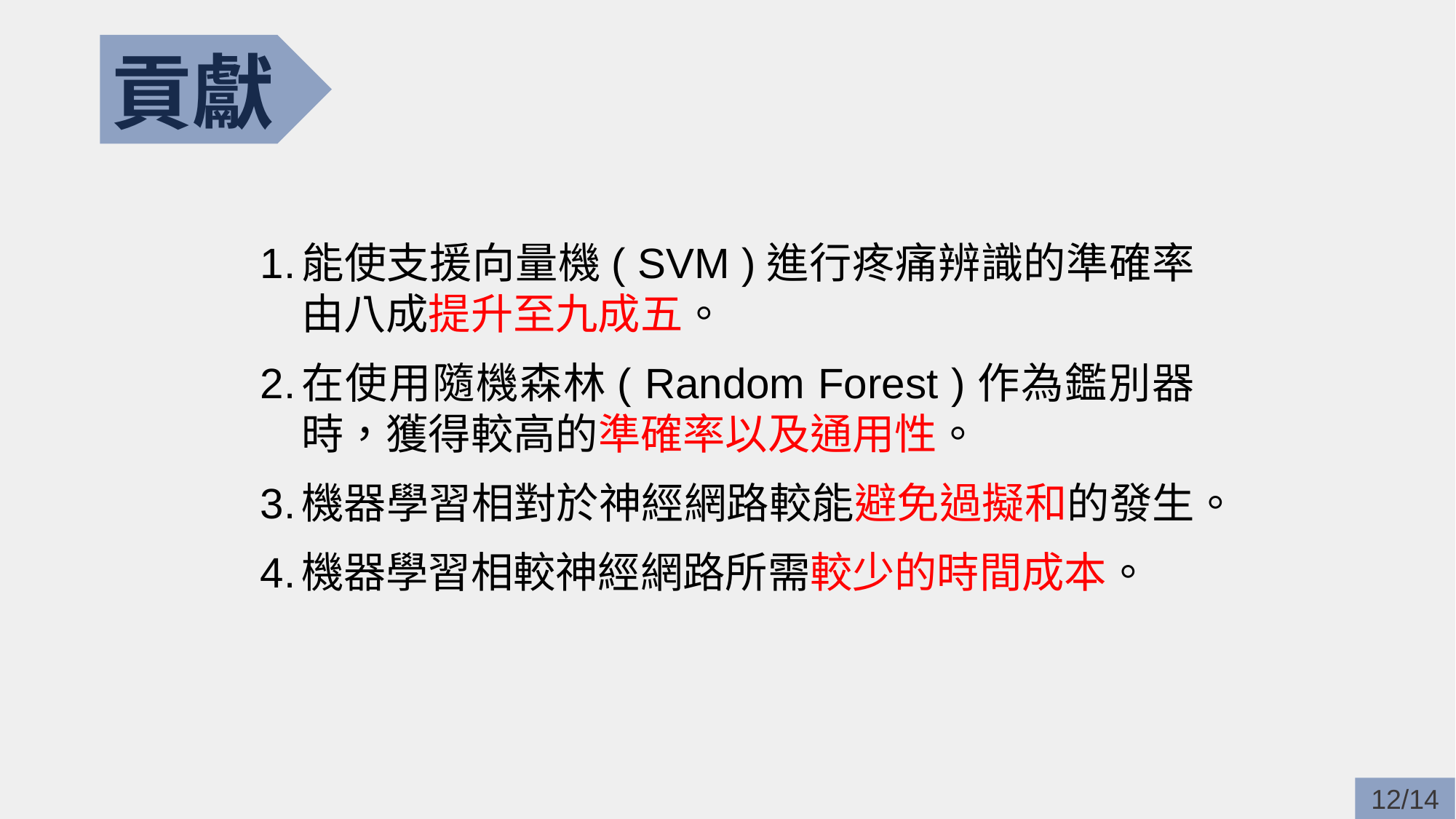

貢獻

能使支援向量機( SVM )進行疼痛辨識的準確率由八成提升至九成五。
在使用隨機森林( Random Forest )作為鑑別器時，獲得較高的準確率以及通用性。
機器學習相對於神經網路較能避免過擬和的發生。
機器學習相較神經網路所需較少的時間成本。
12/14